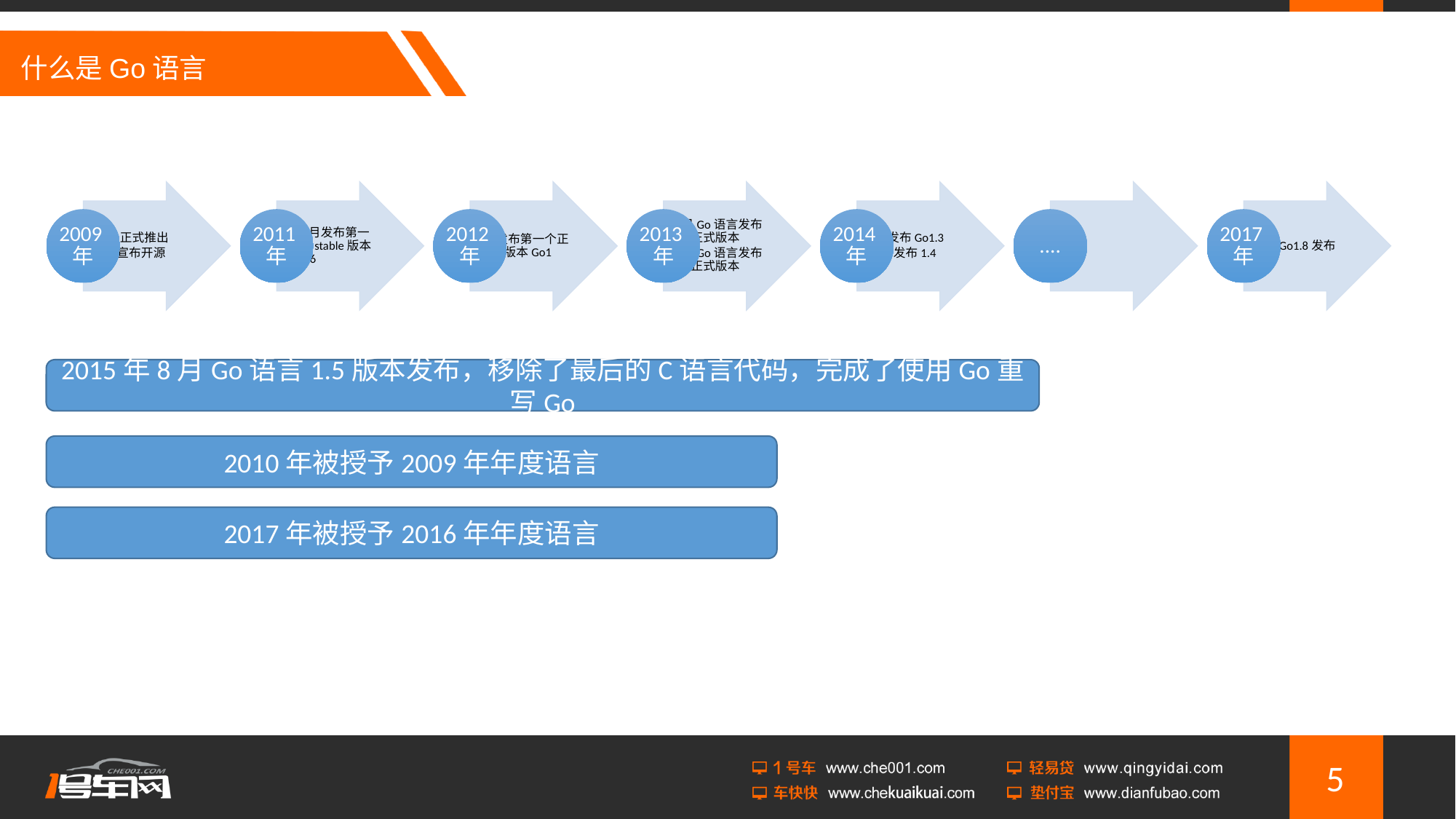

# 什么是Go语言
11月正式推出
同时宣布开源
2009年
3月发布第一个stable版本r56
2011年
3月发布第一个正式版本Go1
2012年
5月Go语言发布1.1正式版本
9月Go语言发布1.2正式版本
2013年
6月发布Go1.3
12月发布1.4
2014年
....
2月Go1.8发布
2017年
2015年8月Go语言1.5版本发布，移除了最后的C语言代码，完成了使用Go重写Go
2010年被授予2009年年度语言
2017年被授予2016年年度语言
5